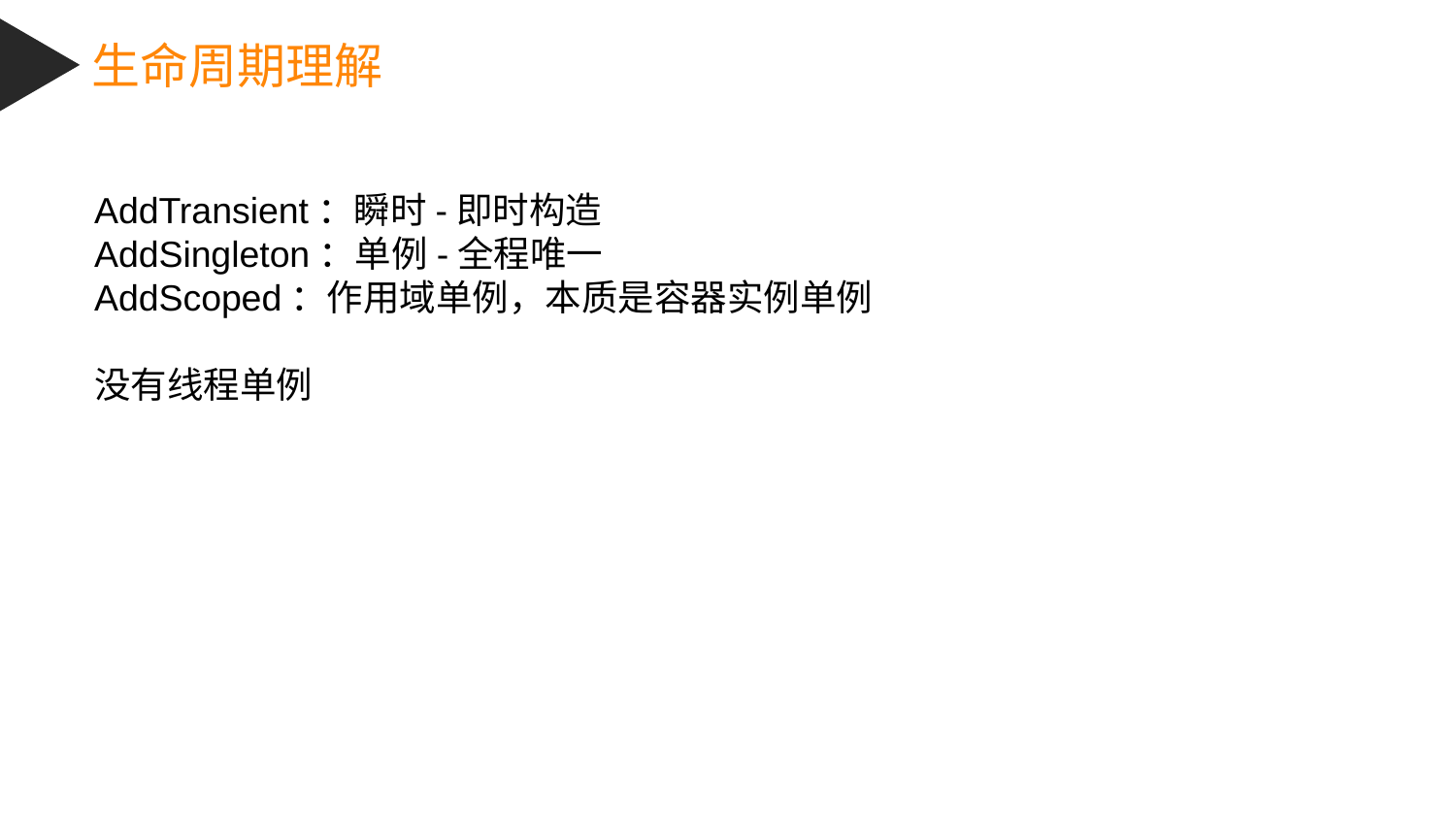

生命周期理解
AddTransient：瞬时-即时构造
AddSingleton：单例-全程唯一
AddScoped：作用域单例，本质是容器实例单例

没有线程单例